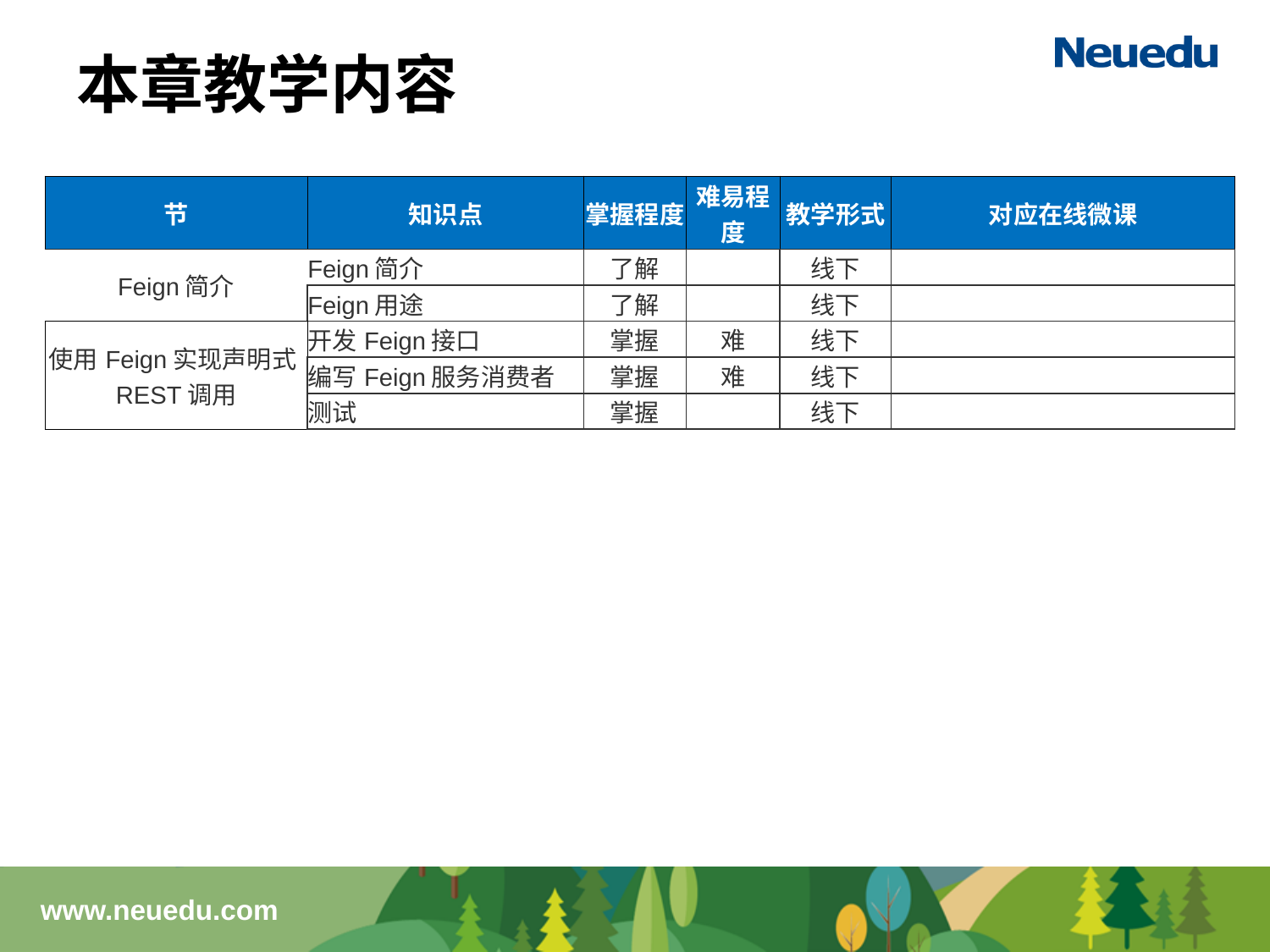

# 本章教学内容

| 节 | 知识点 | 掌握程度 | 难易程度 | 教学形式 | 对应在线微课 |
| --- | --- | --- | --- | --- | --- |
| Feign简介 | Feign简介 | 了解 |  | 线下 |  |
|  | Feign用途 | 了解 |  | 线下 |  |
| 使用Feign实现声明式REST调用 | 开发Feign接口 | 掌握 | 难 | 线下 |  |
|  | 编写Feign服务消费者 | 掌握 | 难 | 线下 |  |
|  | 测试 | 掌握 |  | 线下 |  |